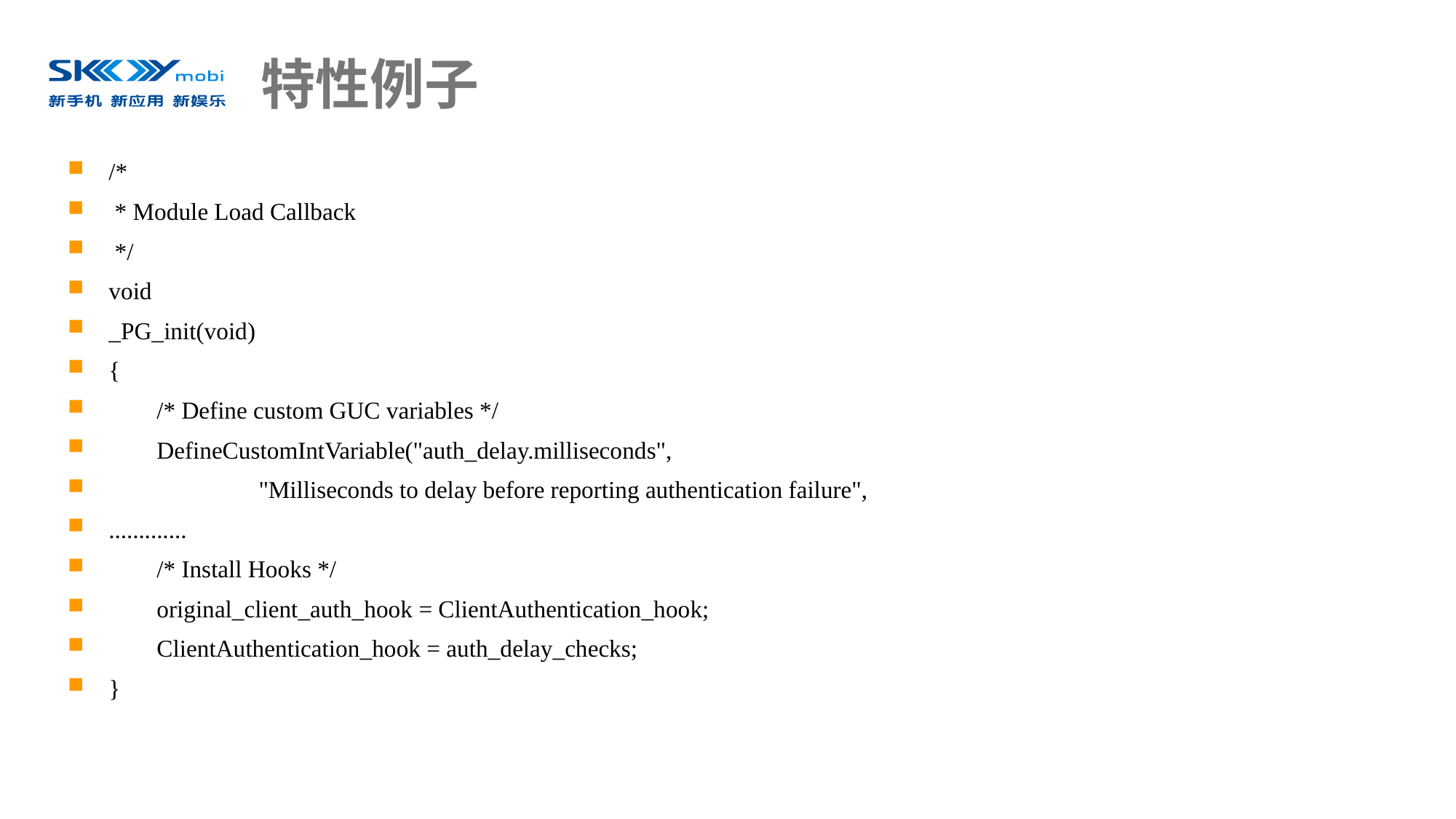

# 特性例子
/*
 * Module Load Callback
 */
void
_PG_init(void)
{
        /* Define custom GUC variables */
        DefineCustomIntVariable("auth_delay.milliseconds",
                         "Milliseconds to delay before reporting authentication failure",
.............
        /* Install Hooks */
        original_client_auth_hook = ClientAuthentication_hook;
        ClientAuthentication_hook = auth_delay_checks;
}